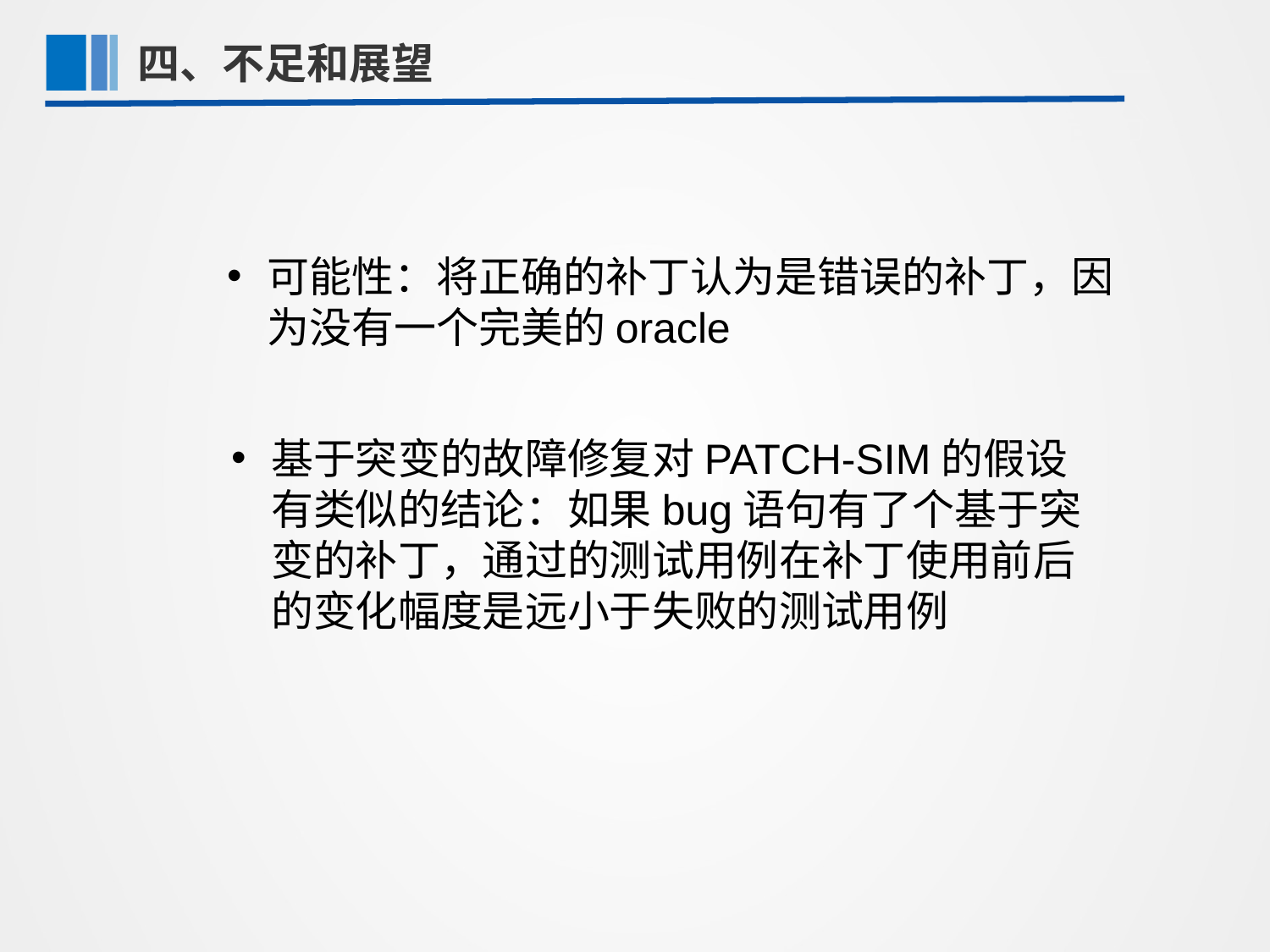

四、不足和展望

第一部分
可能性：将正确的补丁认为是错误的补丁，因为没有一个完美的oracle
基于突变的故障修复对PATCH-SIM的假设有类似的结论：如果bug语句有了个基于突变的补丁，通过的测试用例在补丁使用前后的变化幅度是远小于失败的测试用例